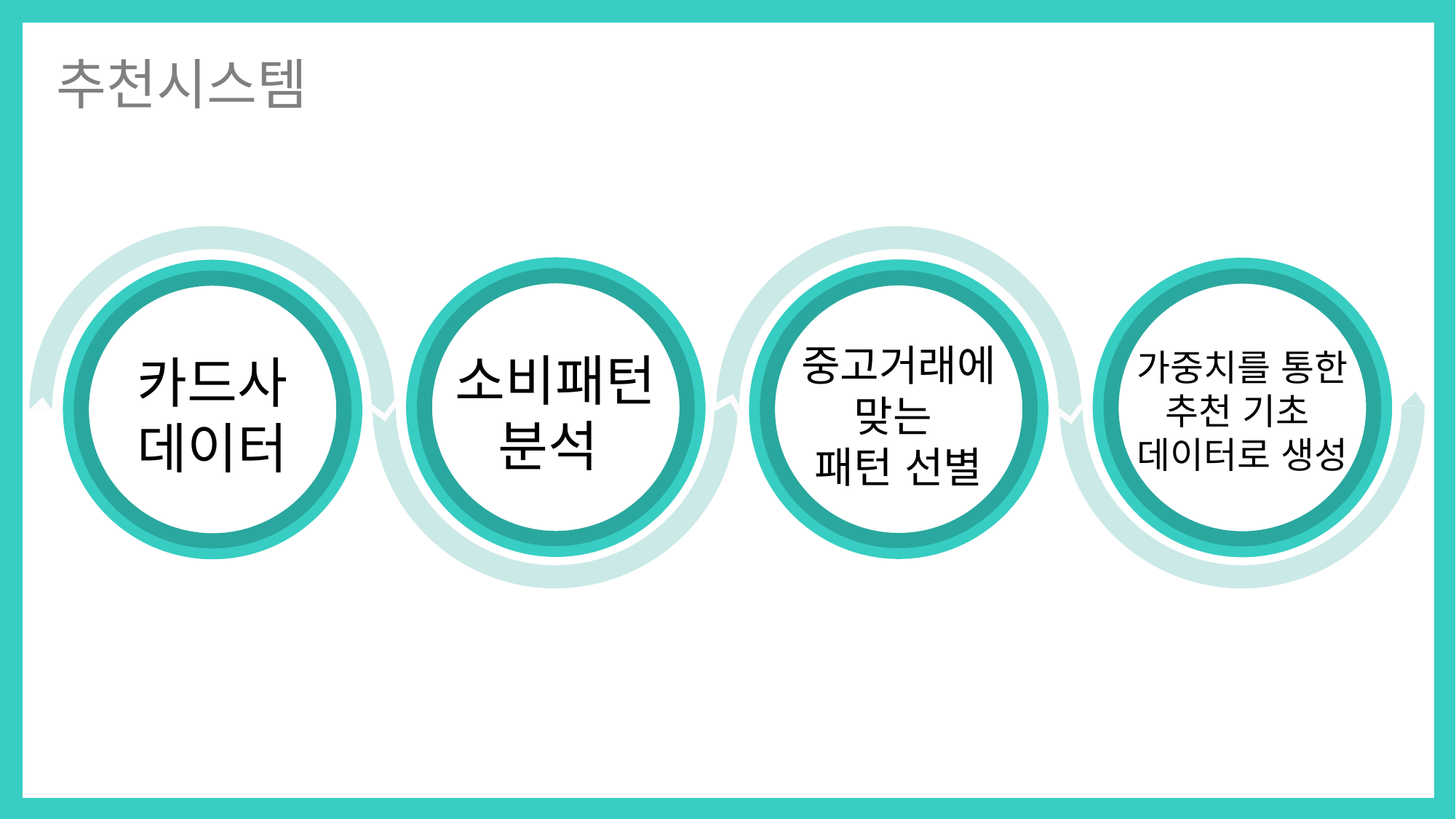

추천시스템

소비패턴 분석

가중치를 통한
추천 기초
데이터로 생성

중고거래에
맞는
패턴 선별

카드사
데이터